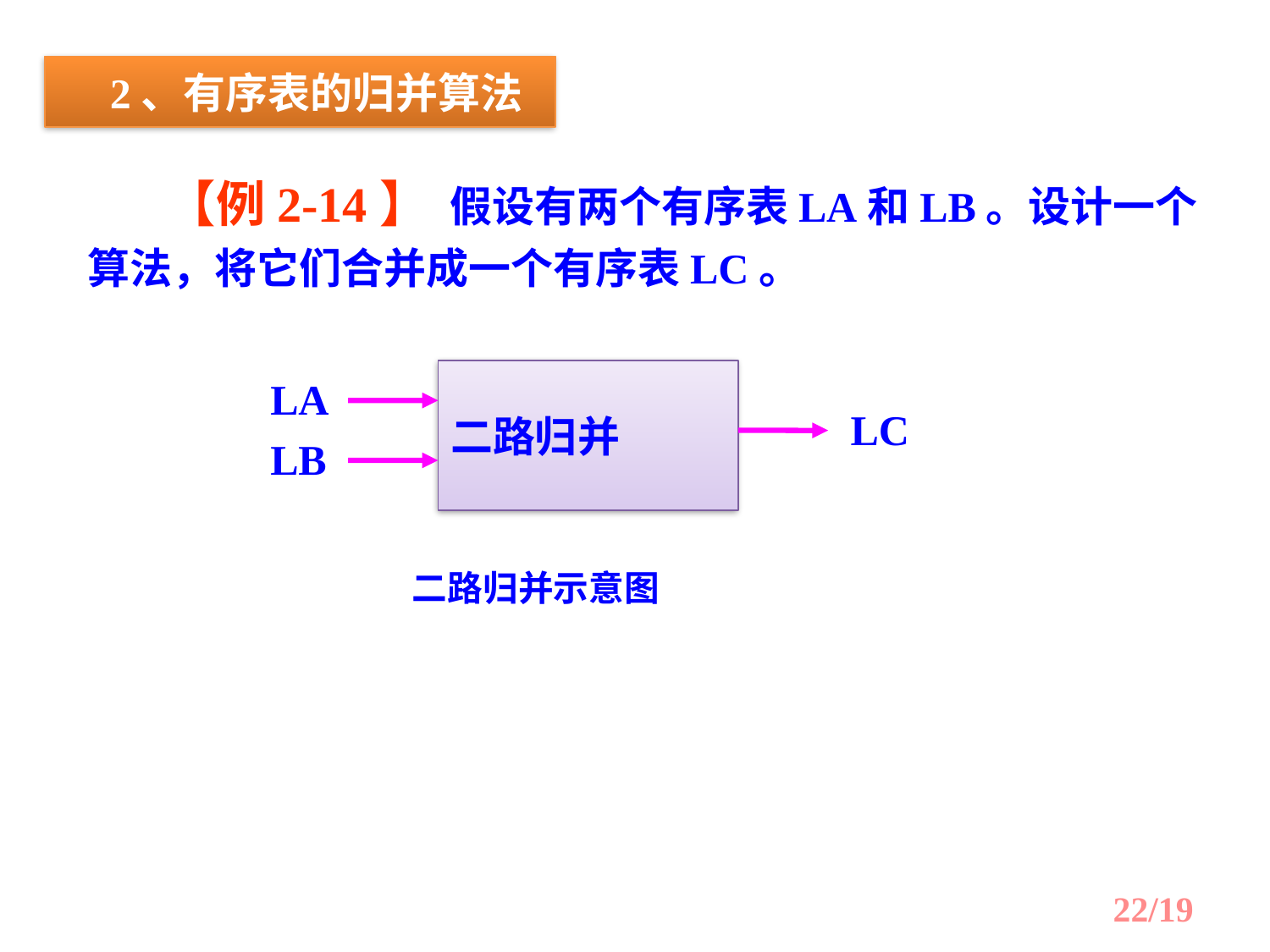

2、有序表的归并算法
      【例2-14】  假设有两个有序表LA和LB。设计一个算法，将它们合并成一个有序表LC。
二路归并
LA
LC

LB

二路归并示意图
22